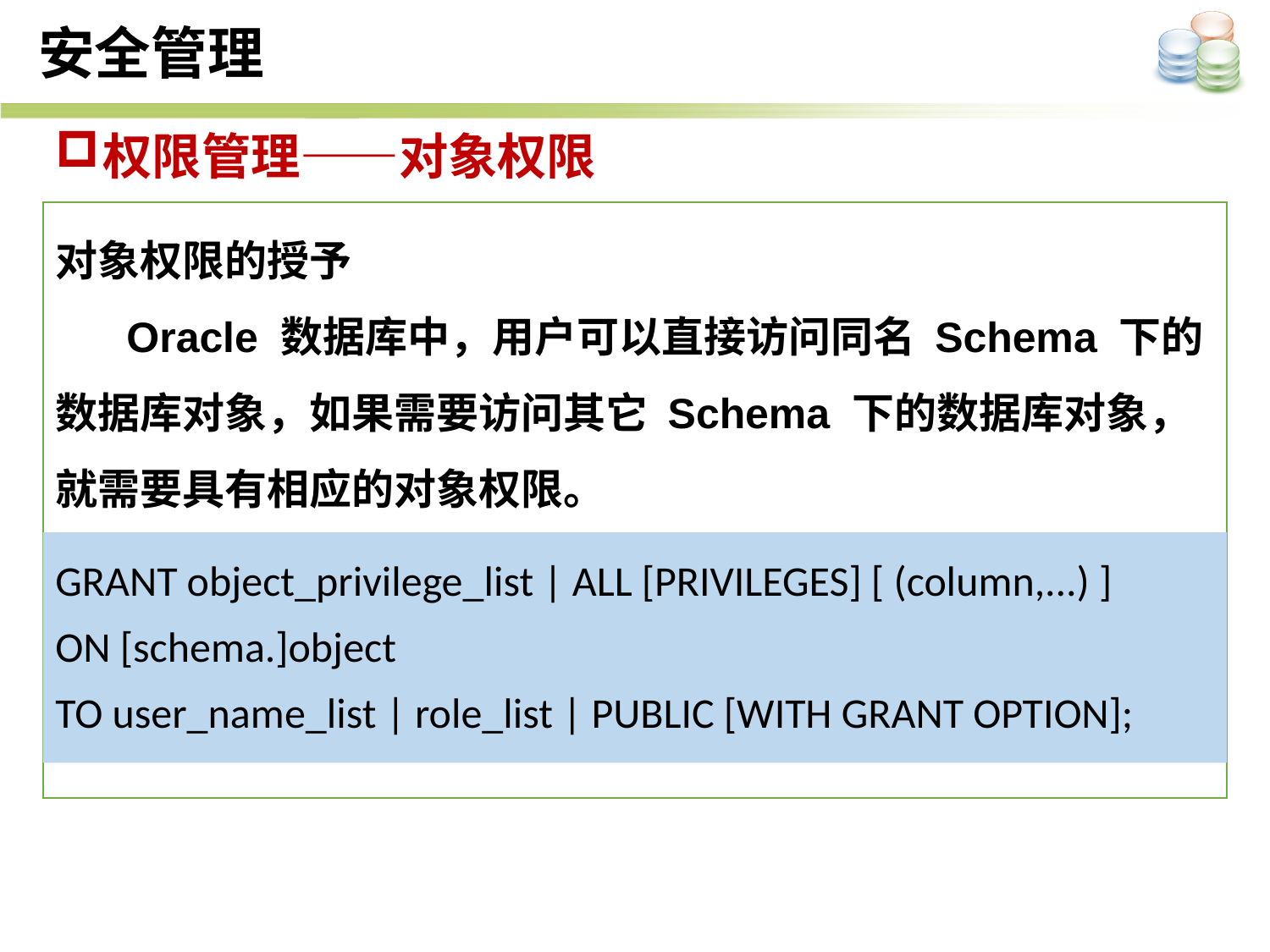

安全管理
权限管理——对象权限
对象权限的授予
      Oracle 数据库中，用户可以直接访问同名 Schema 下的数据库对象，如果需要访问其它 Schema 下的数据库对象，就需要具有相应的对象权限。
GRANT object_privilege_list | ALL [PRIVILEGES] [ (column,...) ]
ON [schema.]object
TO user_name_list | role_list | PUBLIC [WITH GRANT OPTION];
25